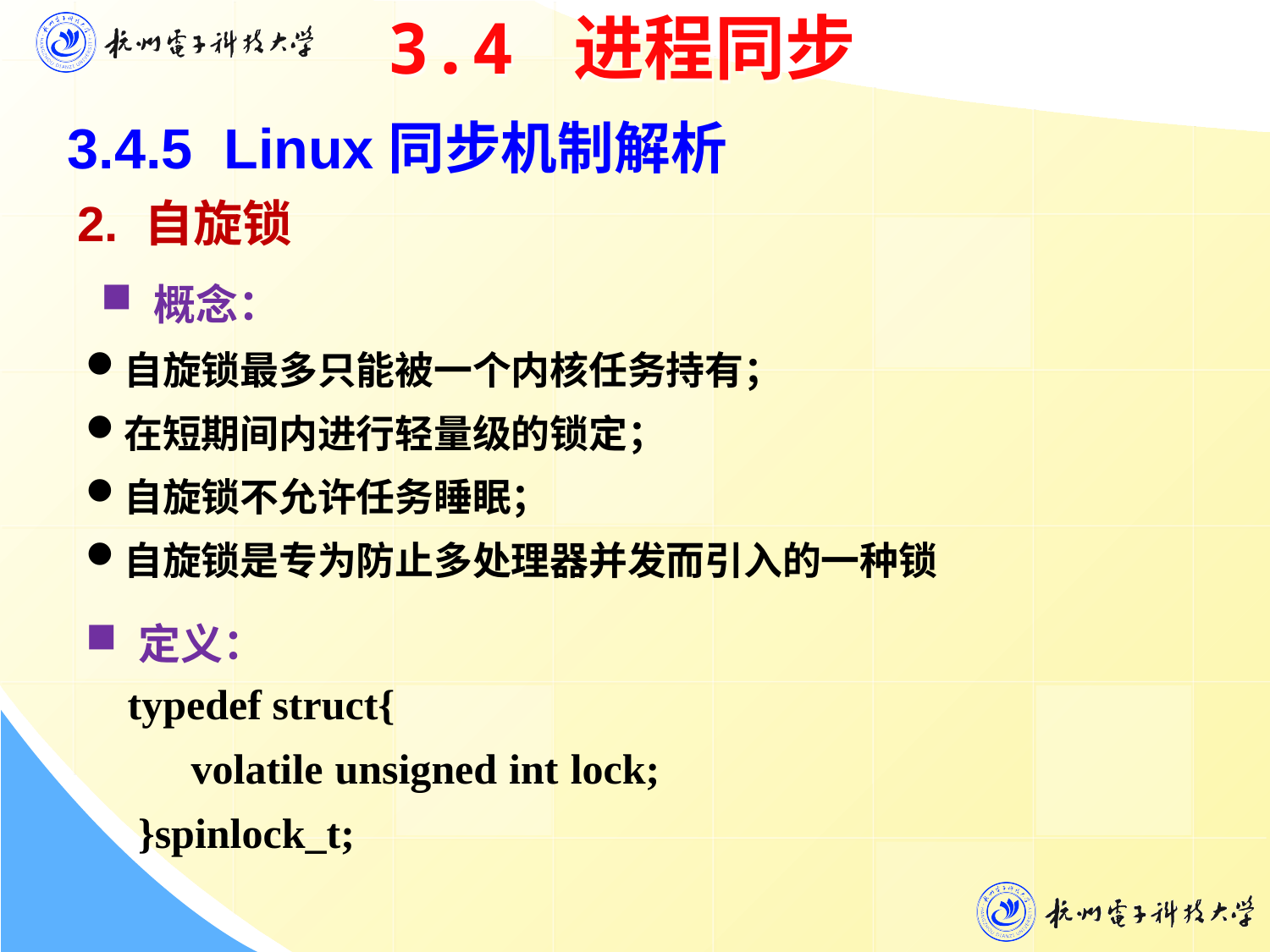

3.4 进程同步
3.4.5  Linux同步机制解析
2. 自旋锁
 概念：
自旋锁最多只能被一个内核任务持有；
在短期间内进行轻量级的锁定；
自旋锁不允许任务睡眠；
自旋锁是专为防止多处理器并发而引入的一种锁

 定义：
typedef struct{
      volatile unsigned int lock;
 }spinlock_t;